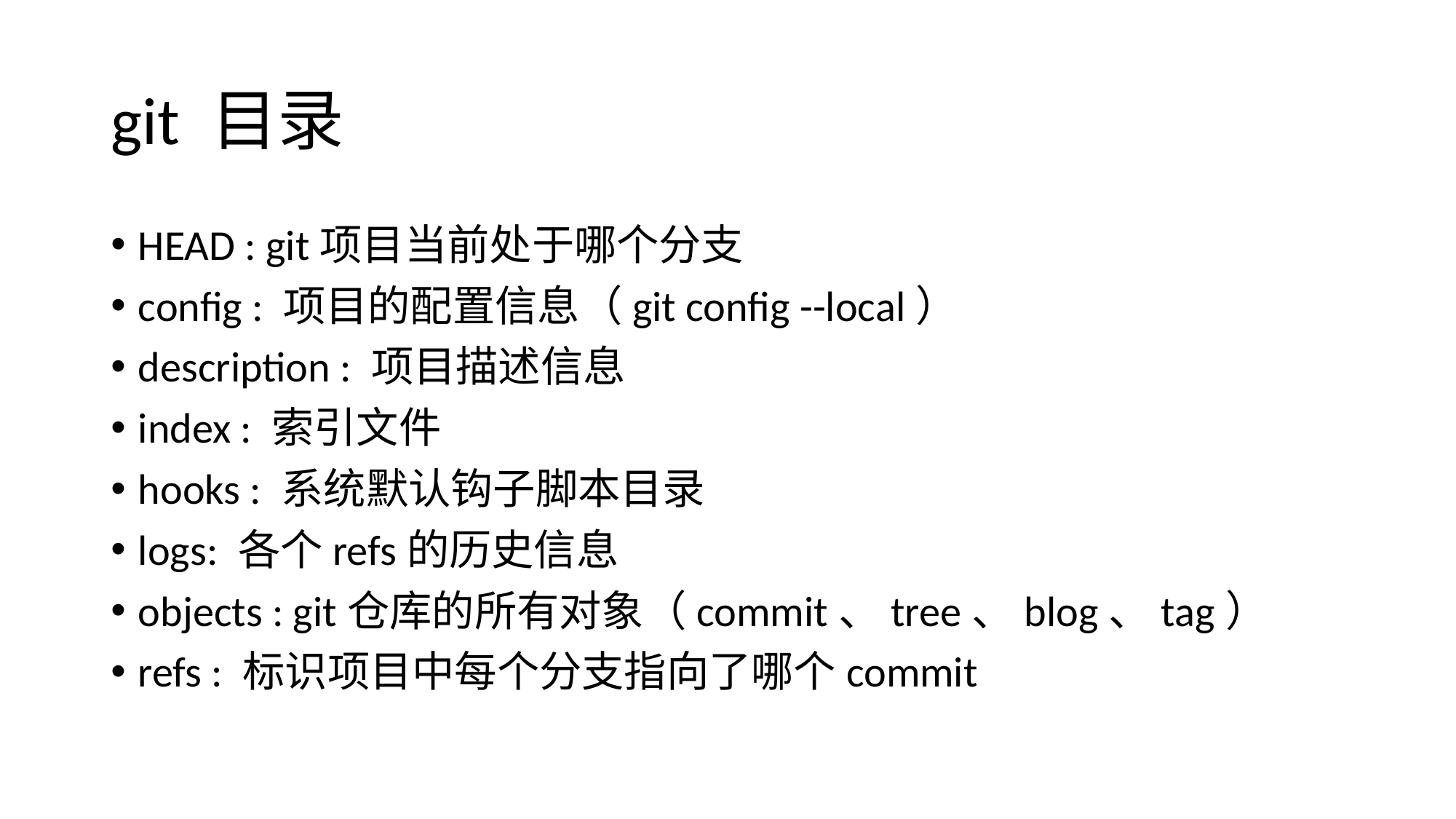

# git 目录
HEAD : git项目当前处于哪个分支
config : 项目的配置信息（git config --local）
description : 项目描述信息
index : 索引文件
hooks : 系统默认钩子脚本目录
logs: 各个refs的历史信息
objects : git仓库的所有对象（commit、tree、blog、tag）
refs : 标识项目中每个分支指向了哪个commit